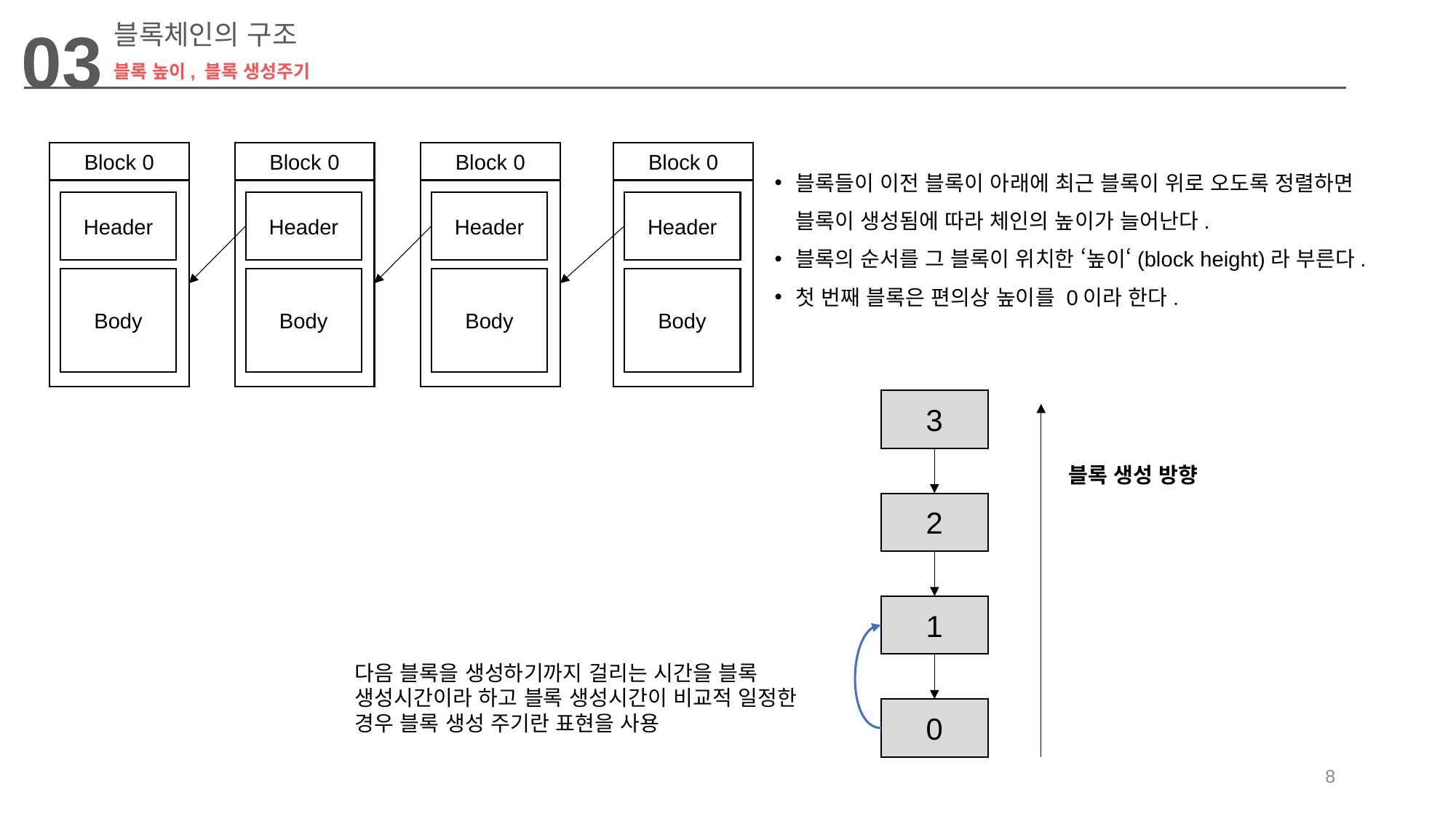

03
블록체인의 구조
블록 높이, 블록 생성주기

Block 0

Header
Body
Block 0

Header
Body
Block 0

Header
Body
Block 0

Header
Body
블록들이 이전 블록이 아래에 최근 블록이 위로 오도록 정렬하면 블록이 생성됨에 따라 체인의 높이가 늘어난다.
블록의 순서를 그 블록이 위치한 ‘높이‘(block height)라 부른다.
첫 번째 블록은 편의상 높이를 0이라 한다.
3
블록 생성 방향
2
1
다음 블록을 생성하기까지 걸리는 시간을 블록 생성시간이라 하고 블록 생성시간이 비교적 일정한 경우 블록 생성 주기란 표현을 사용
0
8